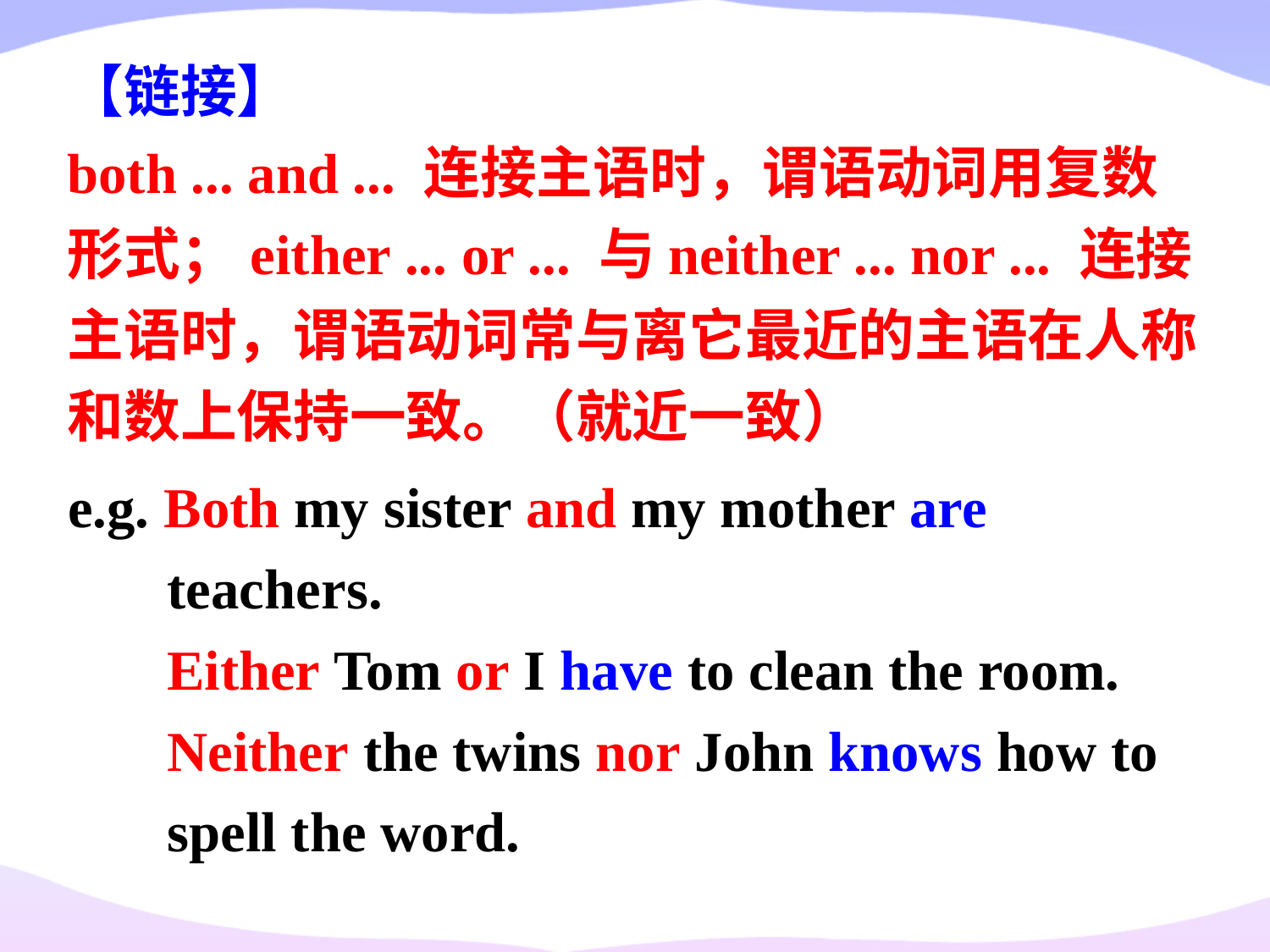

【链接】
both ... and ... 连接主语时，谓语动词用复数形式；either ... or ... 与neither ... nor ... 连接主语时，谓语动词常与离它最近的主语在人称和数上保持一致。（就近一致）
e.g. Both my sister and my mother are teachers.
       Either Tom or I have to clean the room.
       Neither the twins nor John knows how to spell the word.